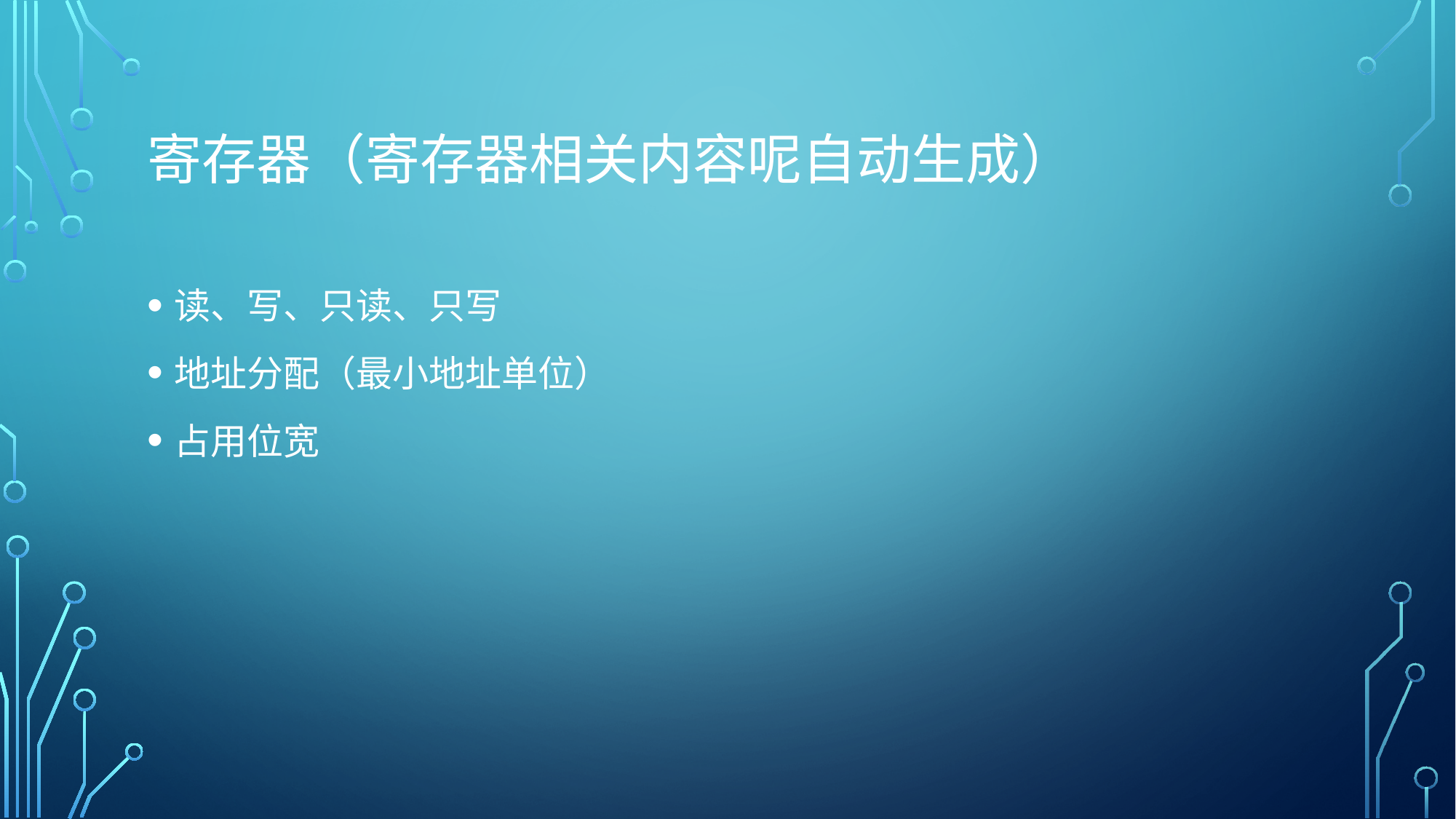

# 寄存器（寄存器相关内容呢自动生成）
读、写、只读、只写
地址分配（最小地址单位）
占用位宽